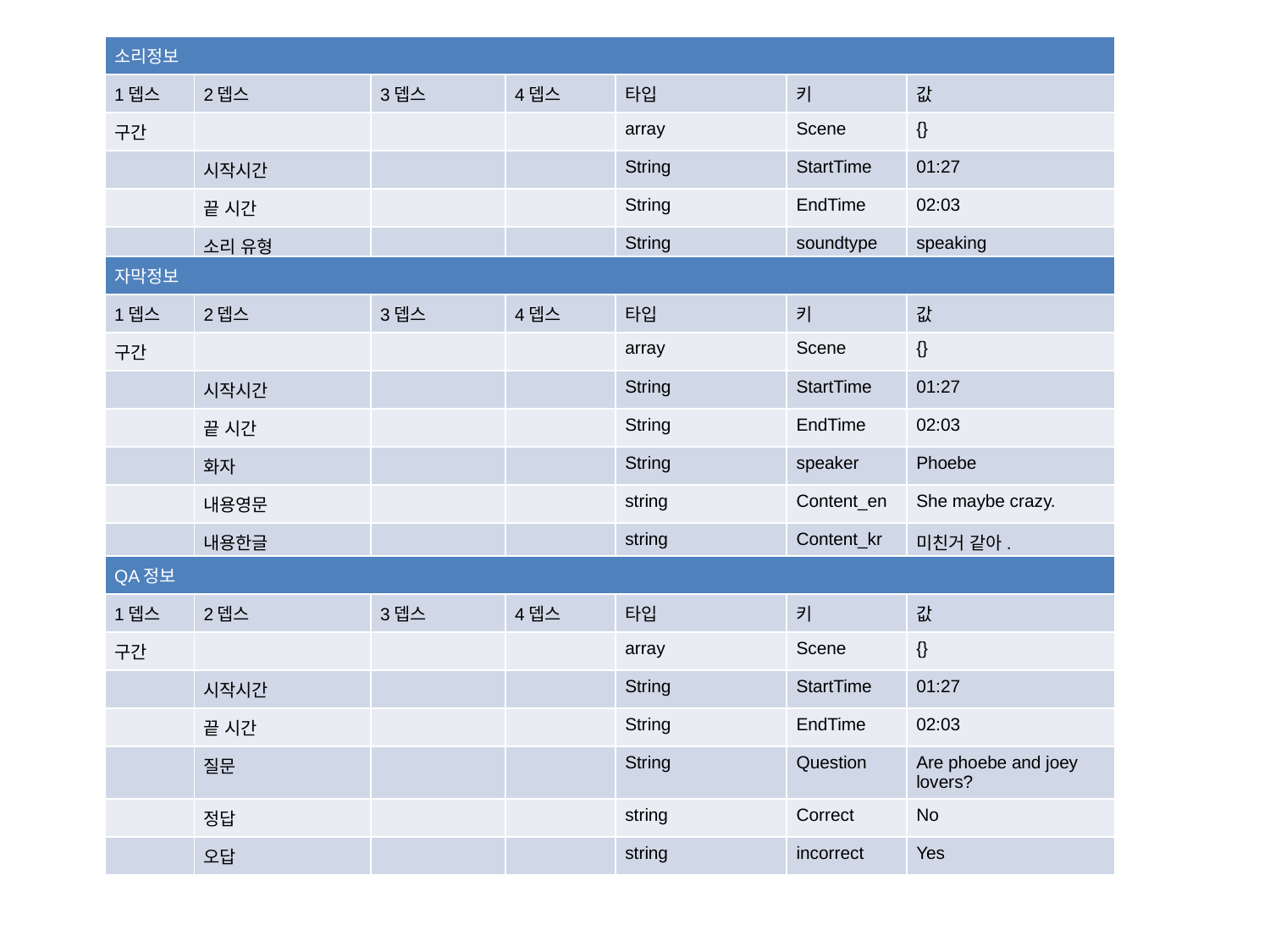

| 소리정보 |  |  |  |  |  |  |
| --- | --- | --- | --- | --- | --- | --- |
| 1뎁스 | 2뎁스 | 3뎁스 | 4뎁스 | 타입 | 키 | 값 |
| 구간 |  |  |  | array | Scene | {} |
|  | 시작시간 |  |  | String | StartTime | 01:27 |
|  | 끝 시간 |  |  | String | EndTime | 02:03 |
|  | 소리 유형 |  |  | String | soundtype | speaking |
| 자막정보 |  |  |  |  |  |  |
| --- | --- | --- | --- | --- | --- | --- |
| 1뎁스 | 2뎁스 | 3뎁스 | 4뎁스 | 타입 | 키 | 값 |
| 구간 |  |  |  | array | Scene | {} |
|  | 시작시간 |  |  | String | StartTime | 01:27 |
|  | 끝 시간 |  |  | String | EndTime | 02:03 |
|  | 화자 |  |  | String | speaker | Phoebe |
|  | 내용영문 |  |  | string | Content\_en | She maybe crazy. |
|  | 내용한글 |  |  | string | Content\_kr | 미친거 같아. |
| QA정보 |  |  |  |  |  |  |
| --- | --- | --- | --- | --- | --- | --- |
| 1뎁스 | 2뎁스 | 3뎁스 | 4뎁스 | 타입 | 키 | 값 |
| 구간 |  |  |  | array | Scene | {} |
|  | 시작시간 |  |  | String | StartTime | 01:27 |
|  | 끝 시간 |  |  | String | EndTime | 02:03 |
|  | 질문 |  |  | String | Question | Are phoebe and joey lovers? |
|  | 정답 |  |  | string | Correct | No |
|  | 오답 |  |  | string | incorrect | Yes |